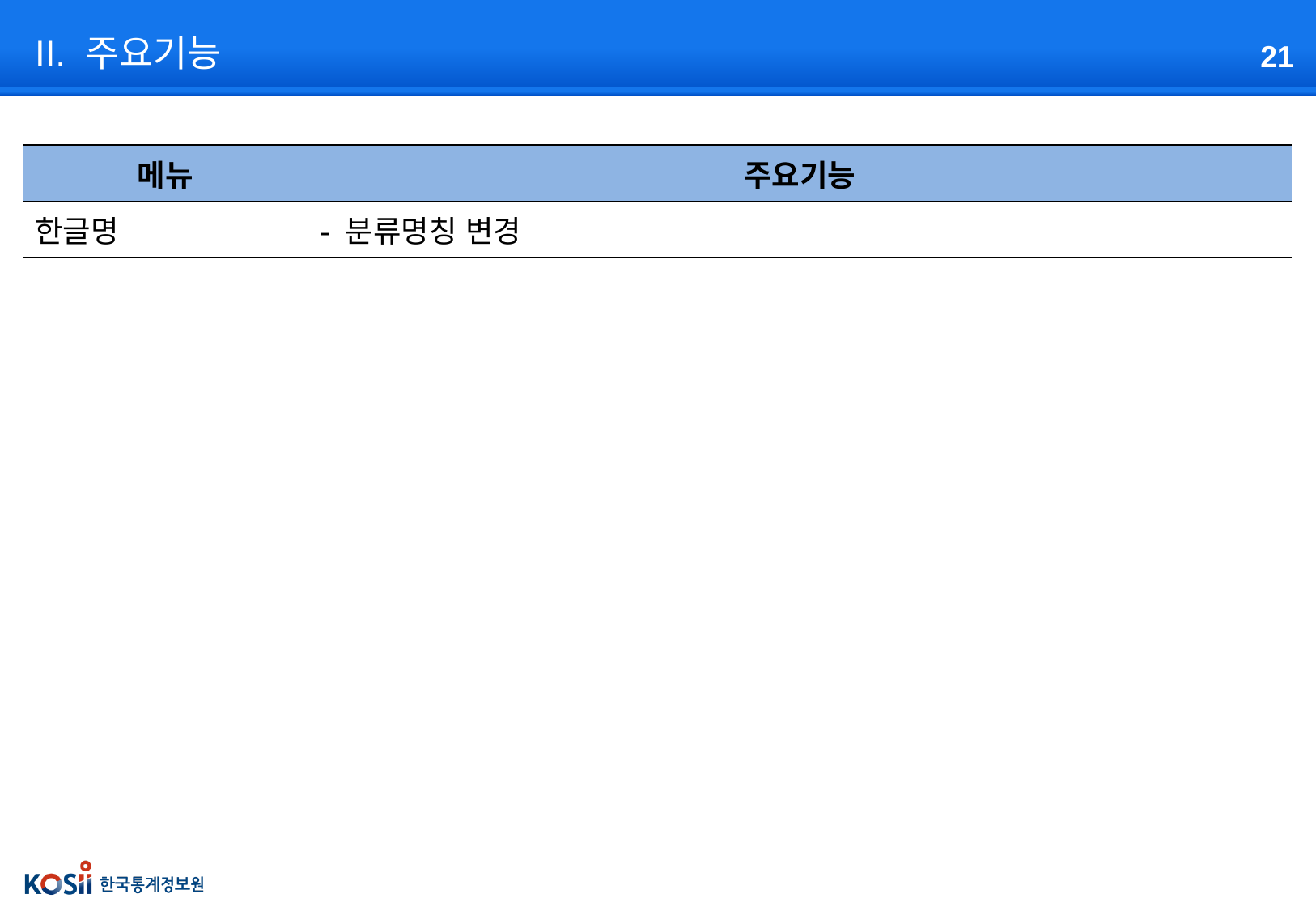

# II. 주요기능
| 메뉴 | 주요기능 |
| --- | --- |
| 한글명 | - 분류명칭 변경 |